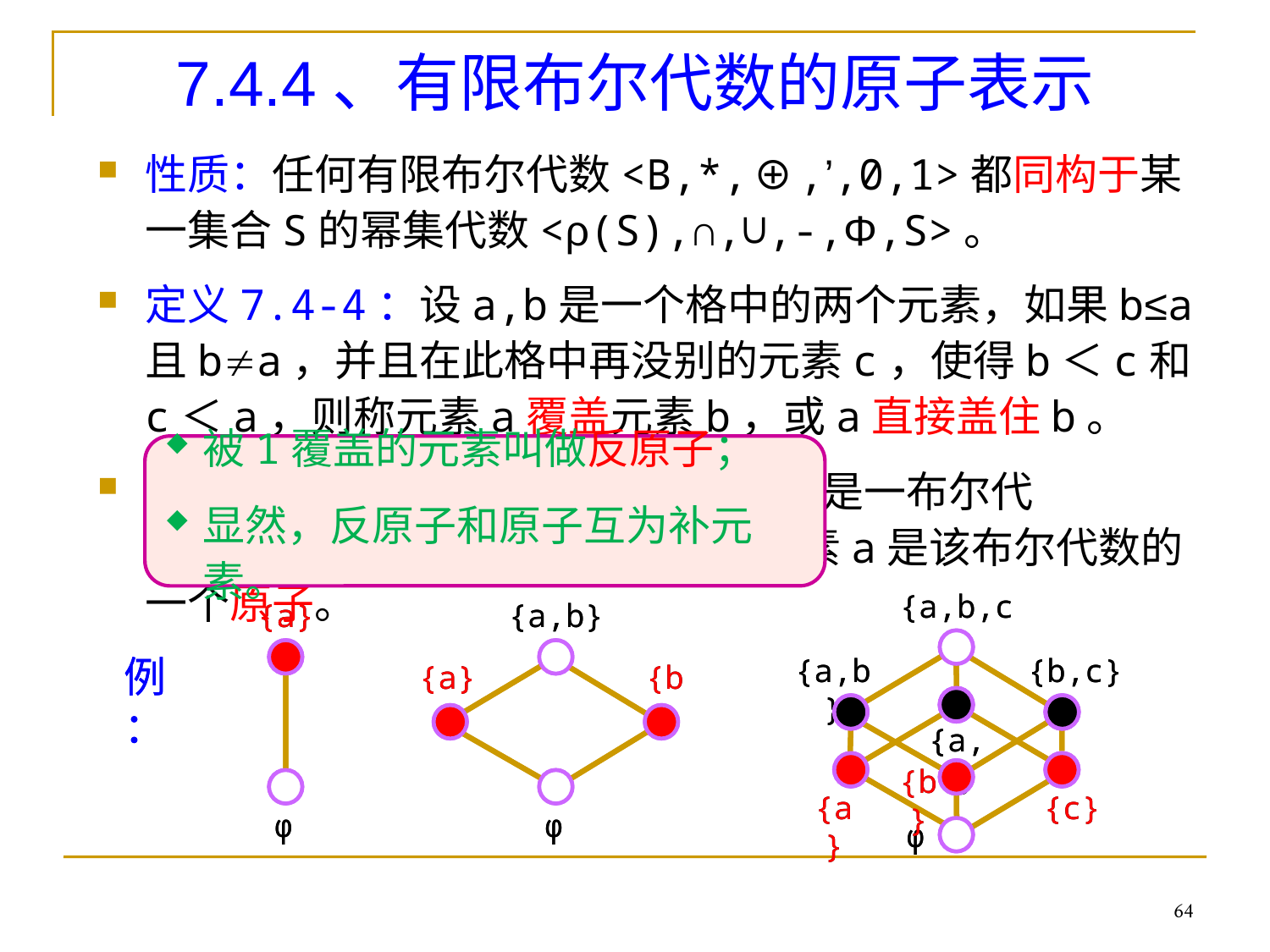

# 7.4.4、有限布尔代数的原子表示
性质：任何有限布尔代数<B,*,⊕,’,0,1>都同构于某一集合S的幂集代数<ρ(S),∩,∪,-,Φ,S>。
定义7.4-4：设a,b是一个格中的两个元素，如果b≤a且b≠a，并且在此格中再没别的元素c，使得b＜c和c＜a，则称元素a覆盖元素b，或a直接盖住b。
定义7.4-5：设<B,*,⊕,’,0,1>是一布尔代数，a∈B，如果a覆盖0，则称元素a是该布尔代数的一个原子。
被1覆盖的元素叫做反原子；
显然，反原子和原子互为补元素。
{a,b,c}

{a,b}
{b,c}

{a,c}

{b}

{a}
{c}

φ
{a}

φ
{a,b}

{a}
{b}

φ
例：
{a,b,c}

{a,b}
{b,c}

{a,c}

{b}

{a}
{c}

φ
{a}

φ
{a,b}

{a}
{b}

φ
例：

64